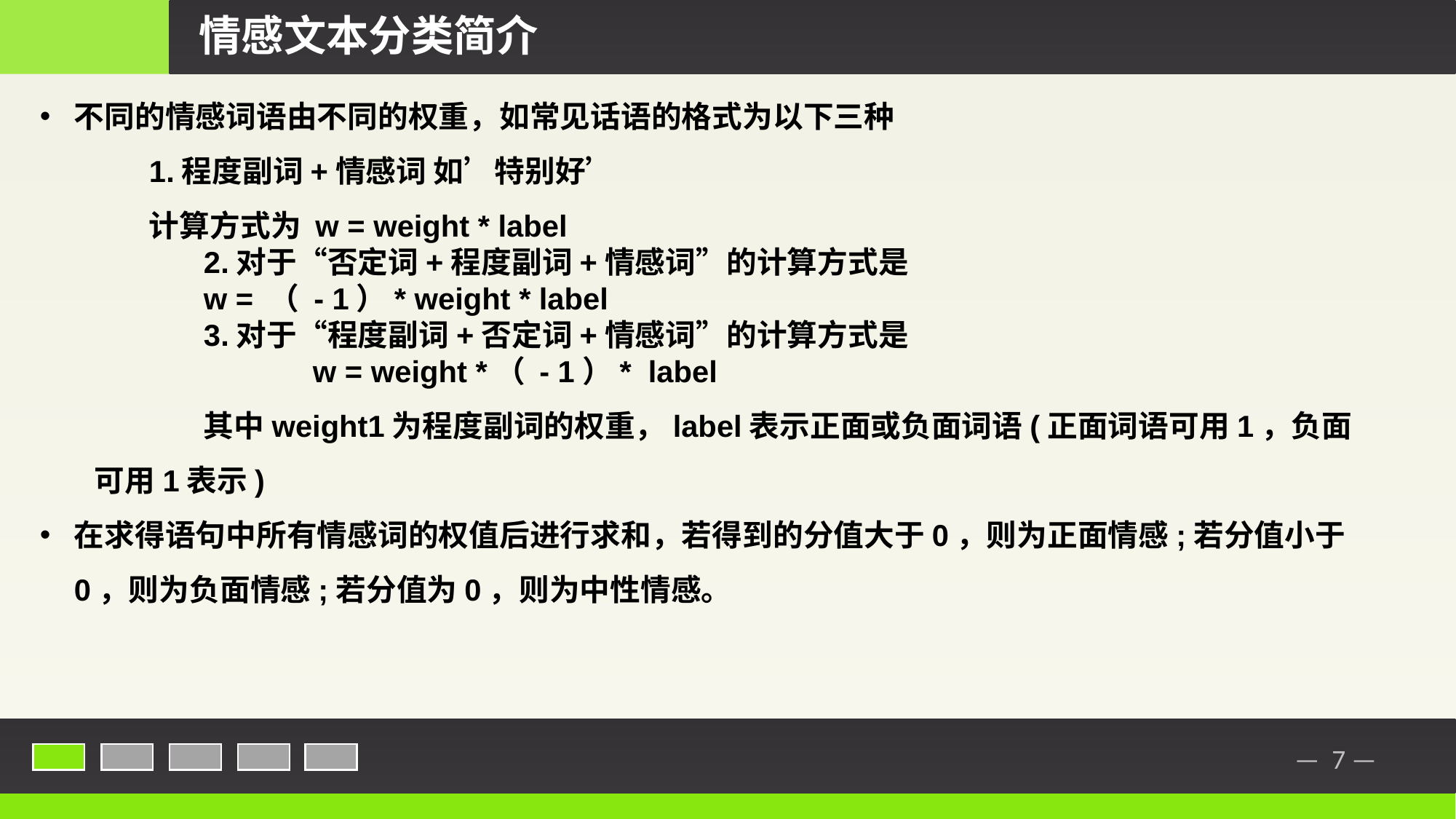

情感文本分类简介
不同的情感词语由不同的权重，如常见话语的格式为以下三种
	1.程度副词+情感词 如’特别好’
  	计算方式为 w = weight * label
	2.对于“否定词+程度副词+情感词”的计算方式是
      	w = （ - 1）* weight * label
	3.对于“程度副词+否定词+情感词”的计算方式是
     		w = weight *（ - 1）*  label
	其中weight1为程度副词的权重，label表示正面或负面词语(正面词语可用1，负面可用1表示)
在求得语句中所有情感词的权值后进行求和，若得到的分值大于0，则为正面情感;若分值小于0，则为负面情感;若分值为0，则为中性情感。